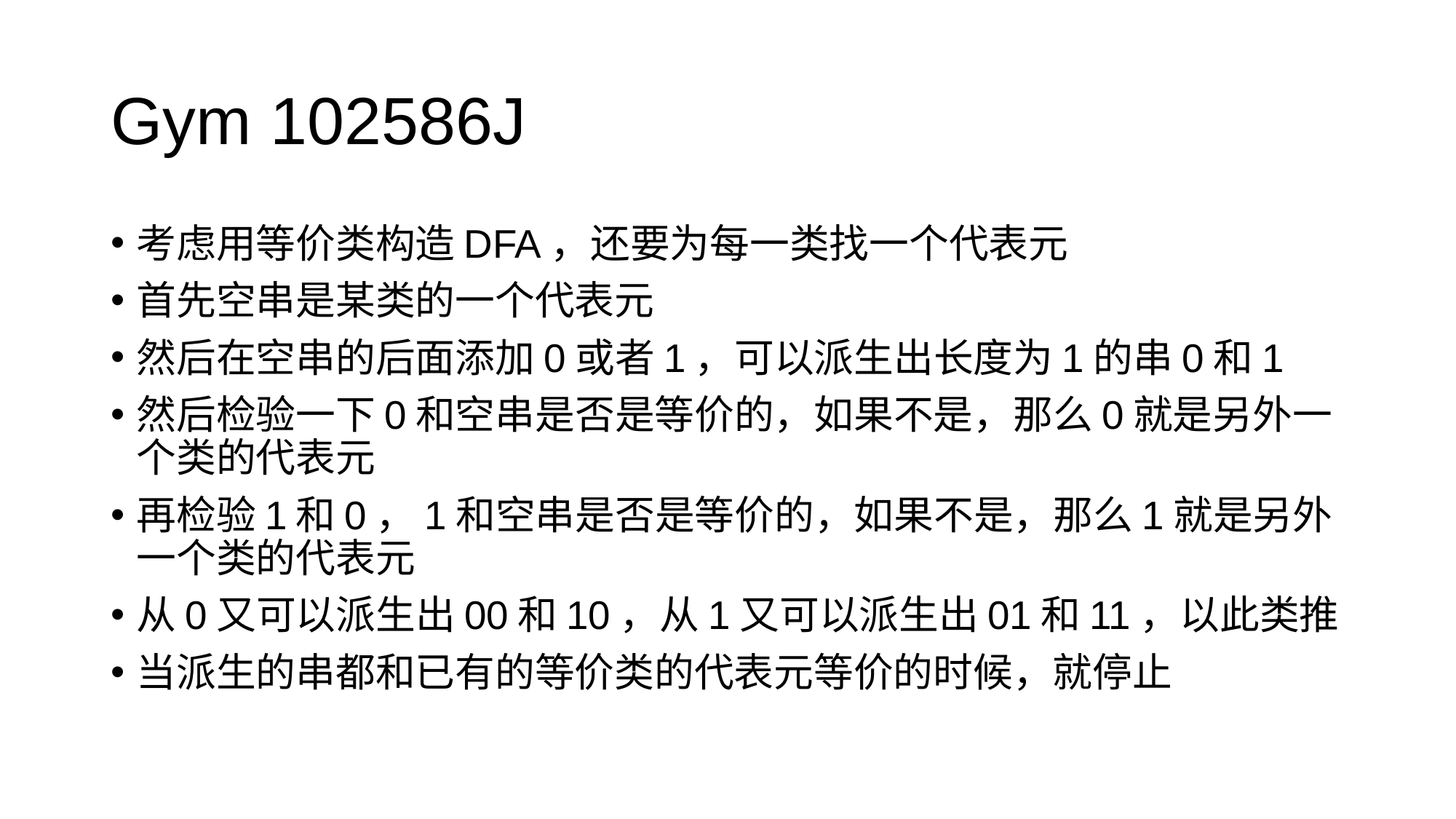

# Gym 102586J
考虑用等价类构造DFA，还要为每一类找一个代表元
首先空串是某类的一个代表元
然后在空串的后面添加0或者1，可以派生出长度为1的串0和1
然后检验一下0和空串是否是等价的，如果不是，那么0就是另外一个类的代表元
再检验1和0，1和空串是否是等价的，如果不是，那么1就是另外一个类的代表元
从0又可以派生出00和10，从1又可以派生出01和11，以此类推
当派生的串都和已有的等价类的代表元等价的时候，就停止